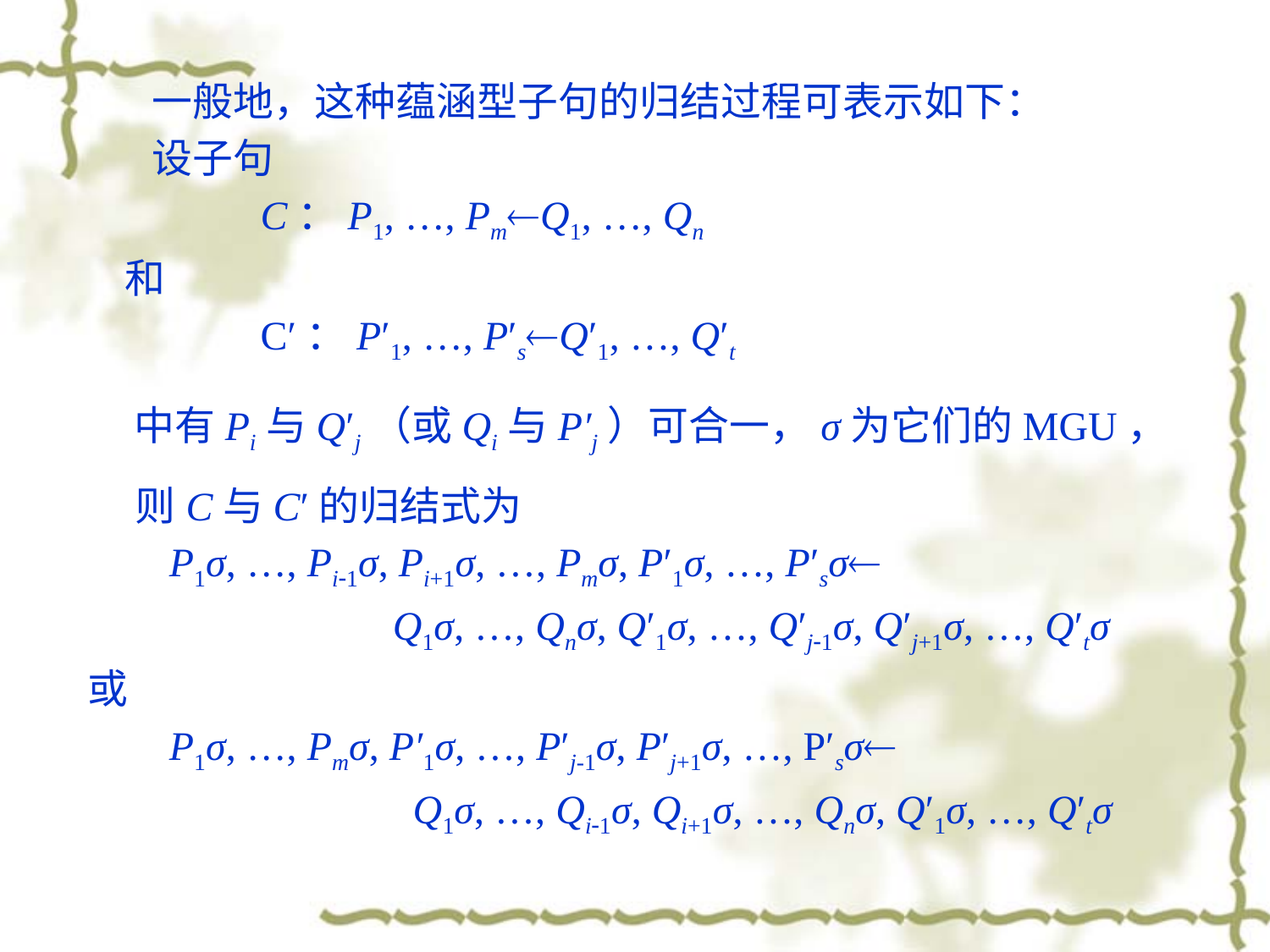

一般地，这种蕴涵型子句的归结过程可表示如下：
      设子句
                 C：P1, …, Pm←Q1, …, Qn
   和
                 C′：P′1, …, P′s←Q′1, …, Q′t
    中有Pi与Q′j（或Qi与P′j）可合一，σ为它们的MGU，则C与C′的归结式为
        P1σ, …, Pi−1σ, Pi+1σ, …, Pmσ, P′1σ, …, P′sσ←
                              Q1σ, …, Qnσ, Q′1σ, …, Q′j−1σ, Q′j+1σ, …, Q′tσ
或
        P1σ, …, Pmσ, P′1σ, …, P′j-1σ, P′j+1σ, …, P′sσ←
                                Q1σ, …, Qi−1σ, Qi+1σ, …, Qnσ, Q′1σ, …, Q′tσ